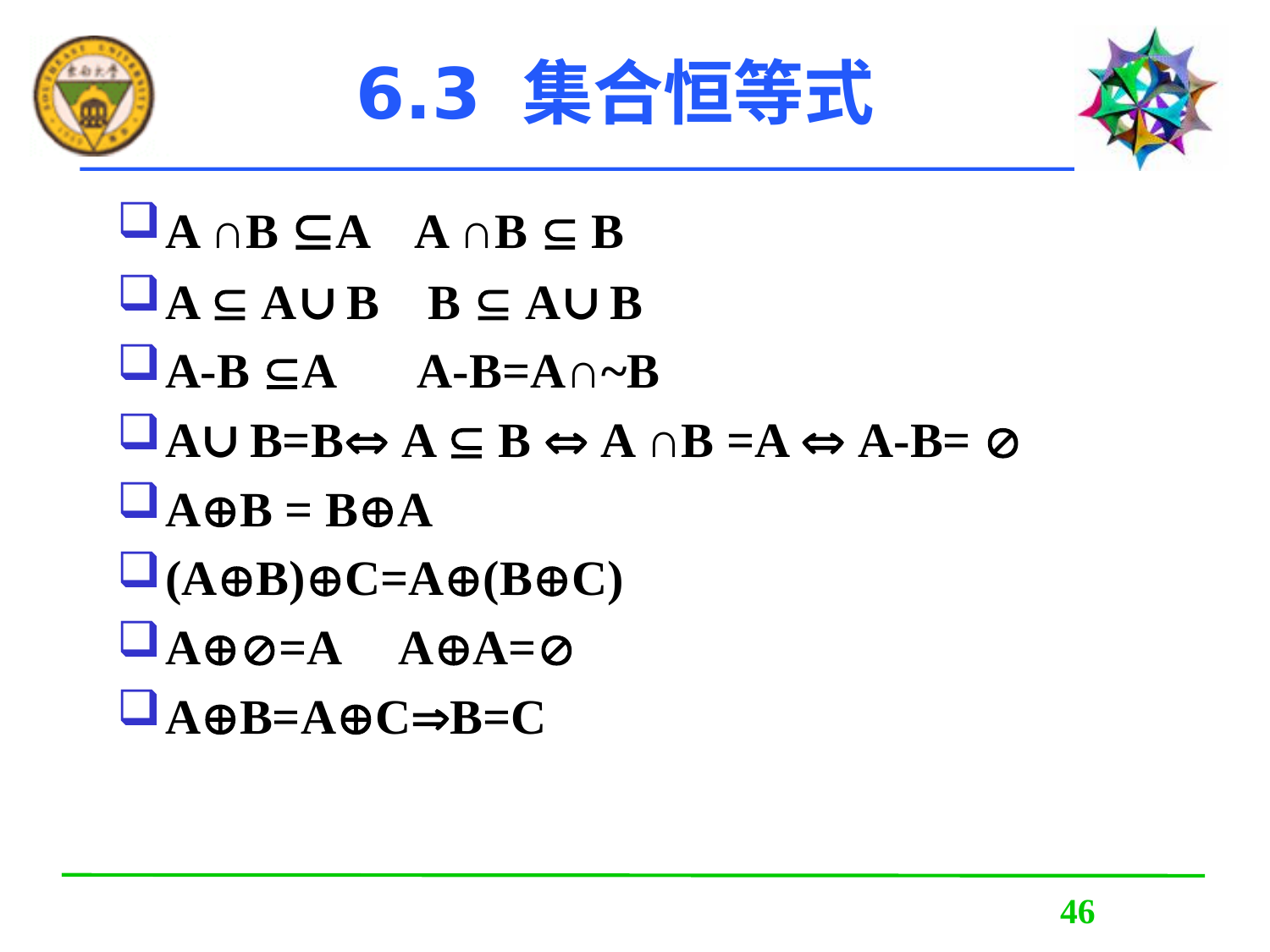

# 6.3 集合恒等式
A ∩B ⊆A    A ∩B ⊆ B
A ⊆ A∪B    B ⊆ A∪B
A-B ⊆A       A-B=A∩~B
A∪B=B⇔ A ⊆ B ⇔ A ∩B =A ⇔ A-B= ∅
A⊕B = B⊕A
(A⊕B)⊕C=A⊕(B⊕C)
A⊕∅=A     A⊕A=∅
A⊕B=A⊕C⇒B=C